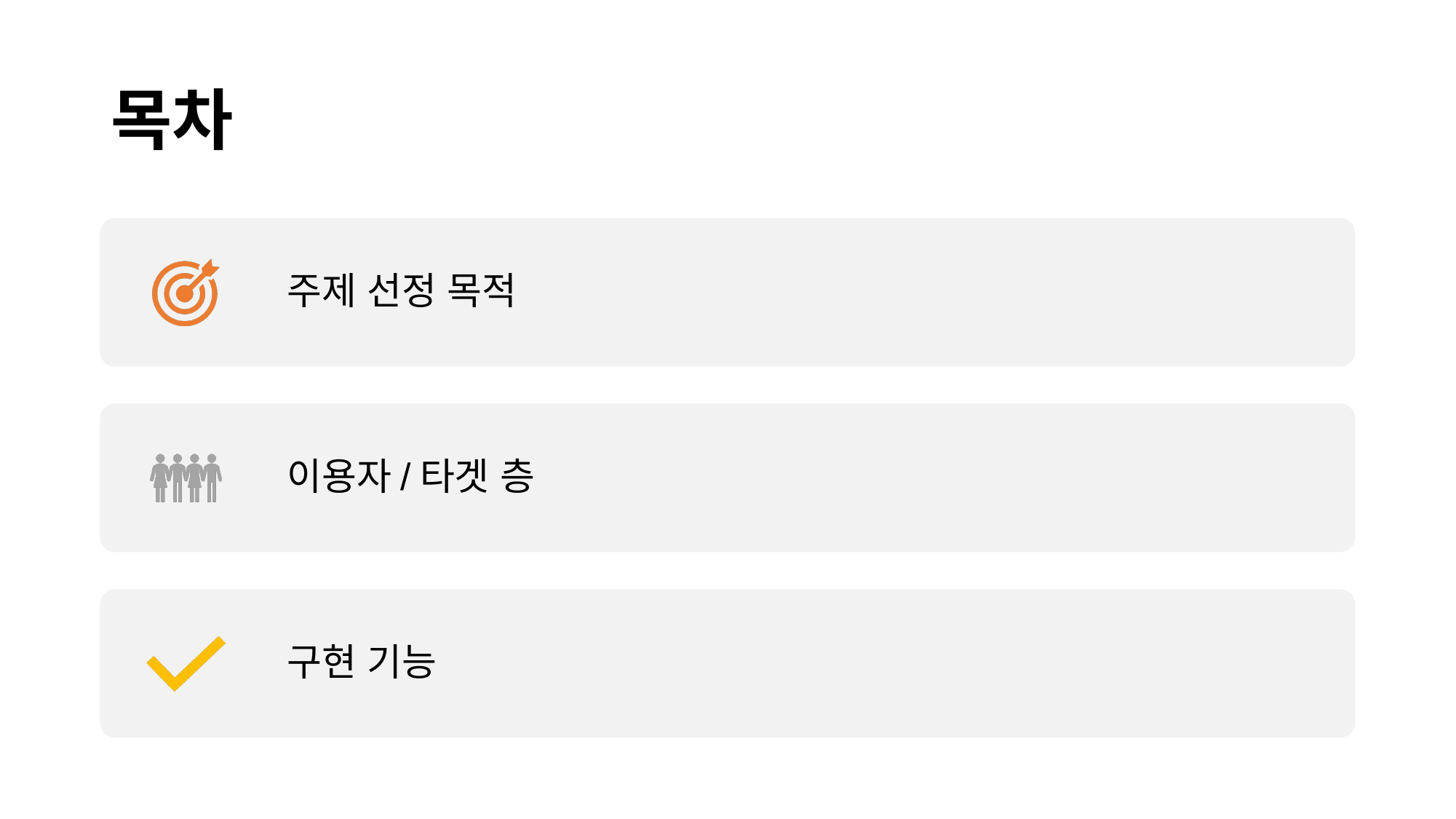

# 목차
주제 선정 목적
이용자/타겟 층
구현 기능